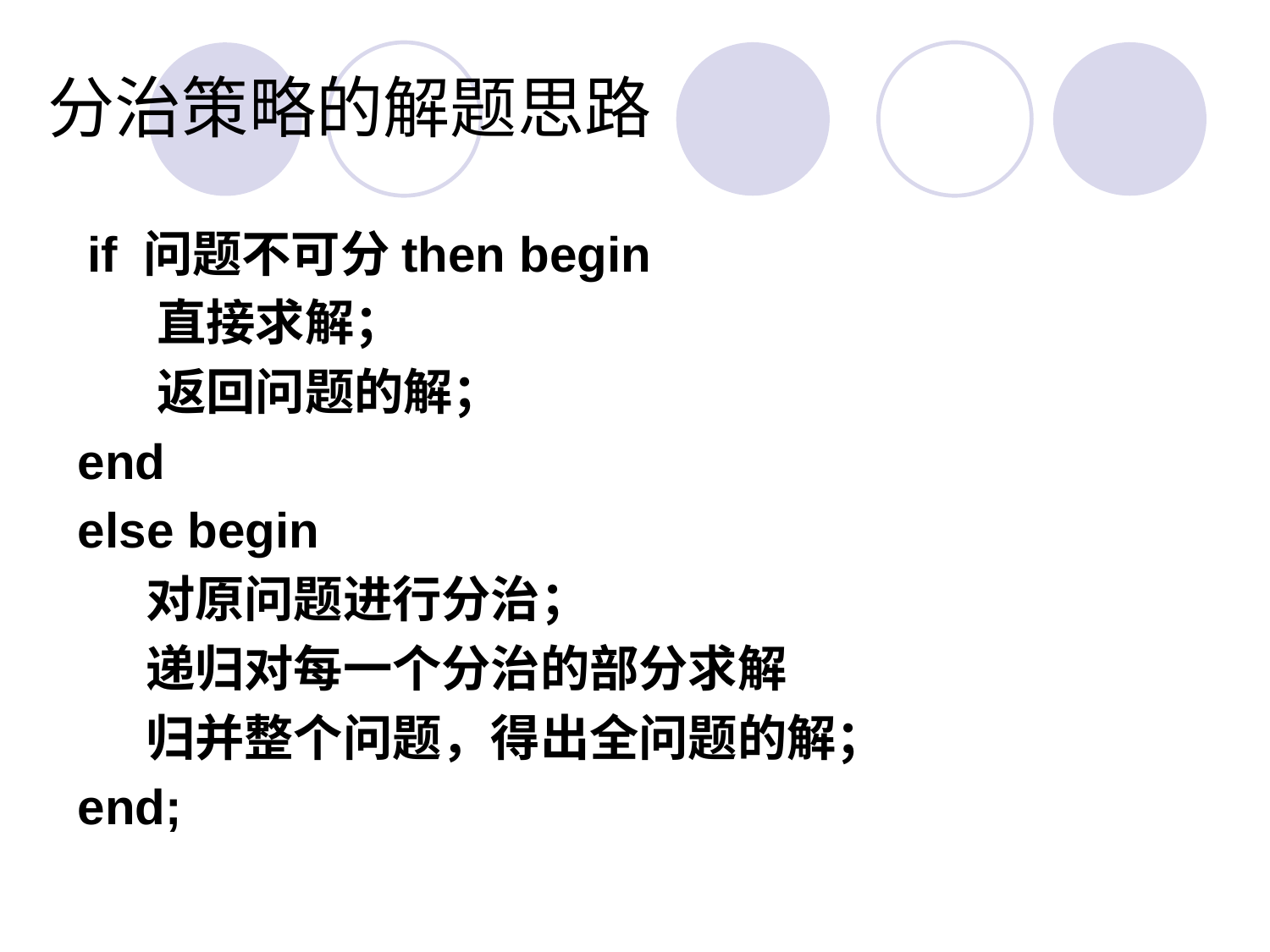

# 分治策略的解题思路
 if 问题不可分then begin
      直接求解；
      返回问题的解；
end
else begin
     对原问题进行分治；
     递归对每一个分治的部分求解
     归并整个问题，得出全问题的解；
end;